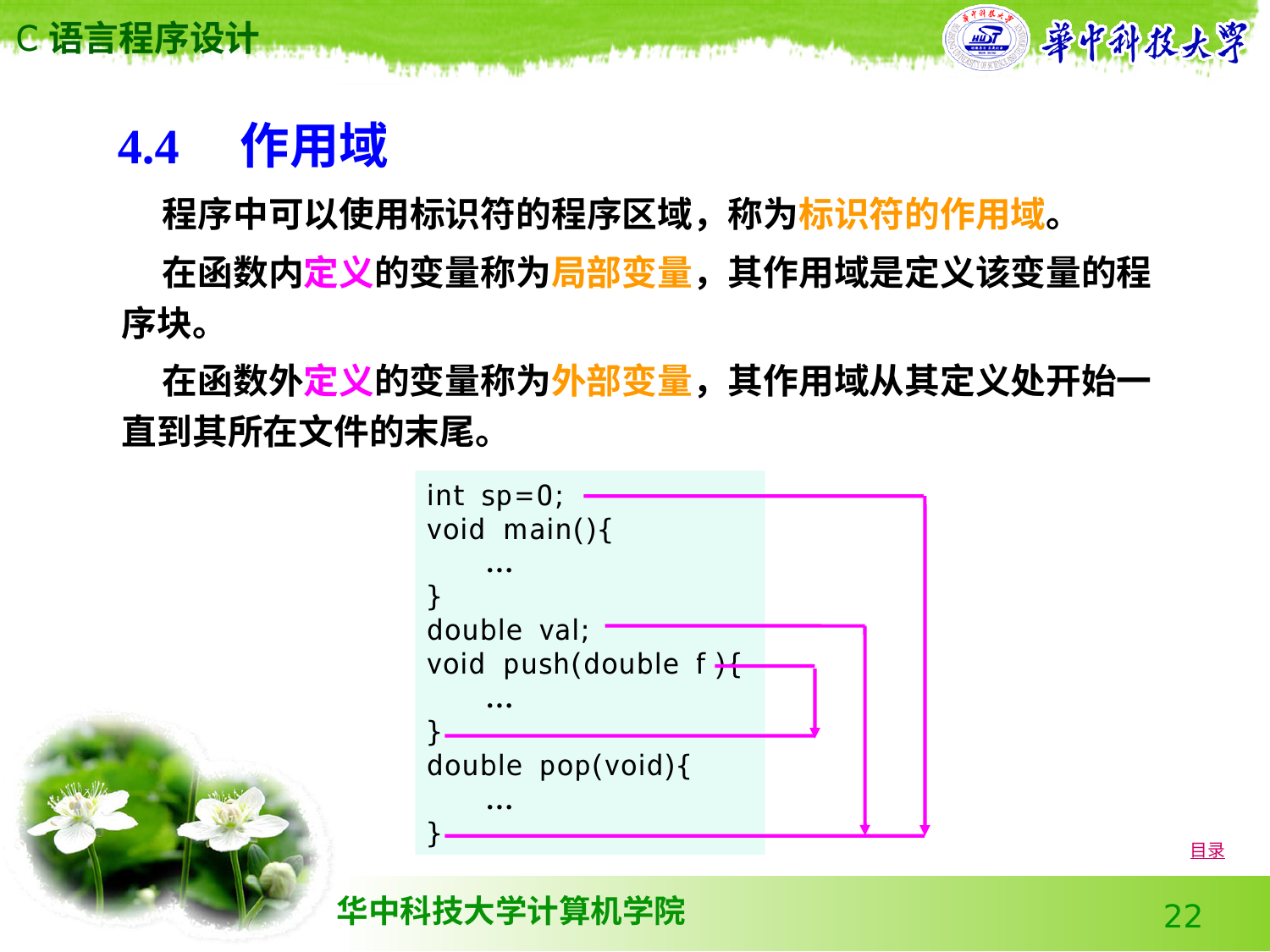

4.4　作用域
    程序中可以使用标识符的程序区域，称为标识符的作用域。
    在函数内定义的变量称为局部变量，其作用域是定义该变量的程序块。
    在函数外定义的变量称为外部变量，其作用域从其定义处开始一直到其所在文件的末尾。
int  sp=0;
void  main(){
       …
}
double  val;
void  push(double  f ){
       …
}
double  pop(void){
       …
}

目录
22